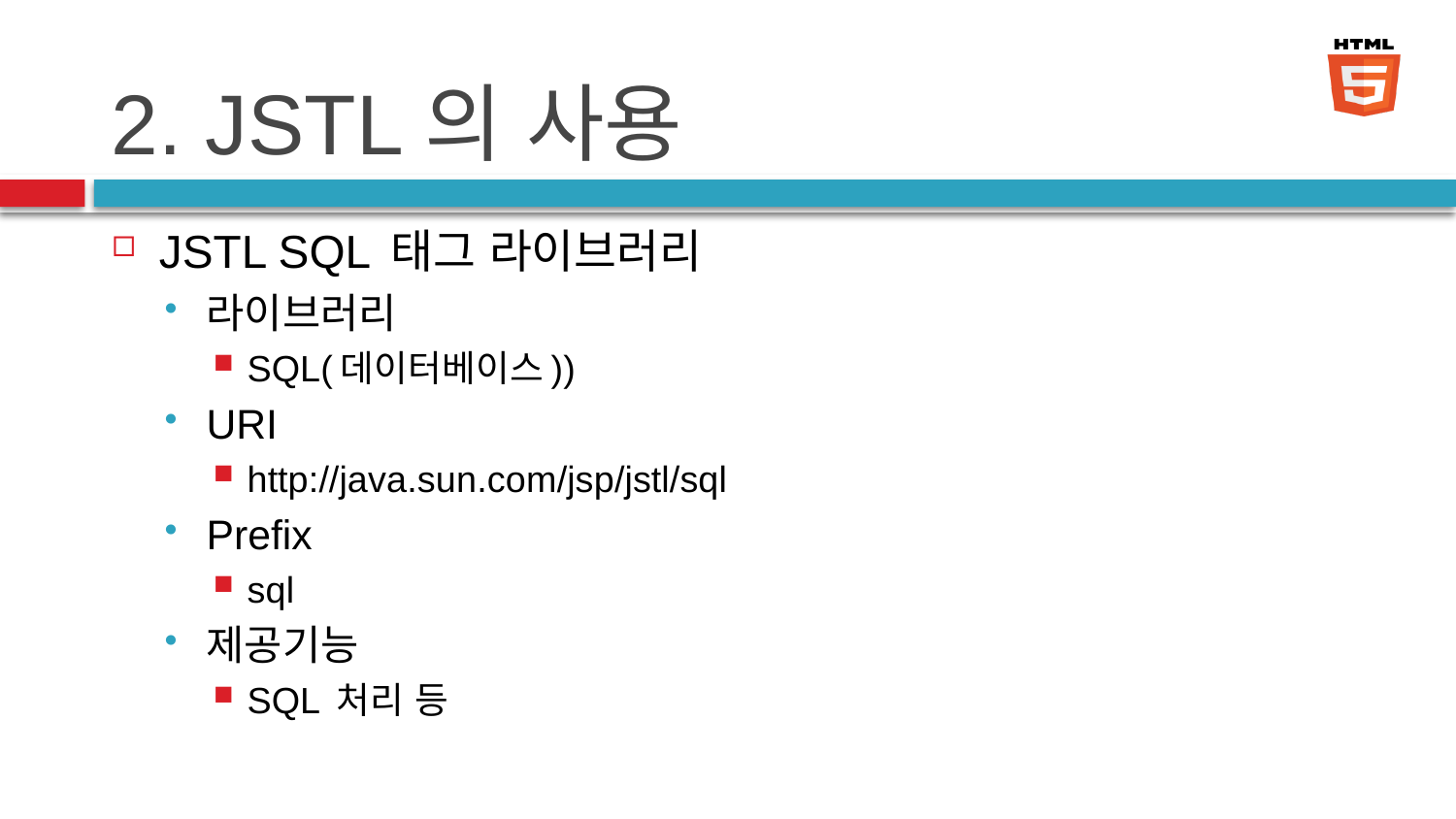

# 2. JSTL의 사용
JSTL SQL 태그 라이브러리
라이브러리
SQL(데이터베이스))
URI
http://java.sun.com/jsp/jstl/sql
Prefix
sql
제공기능
SQL 처리 등